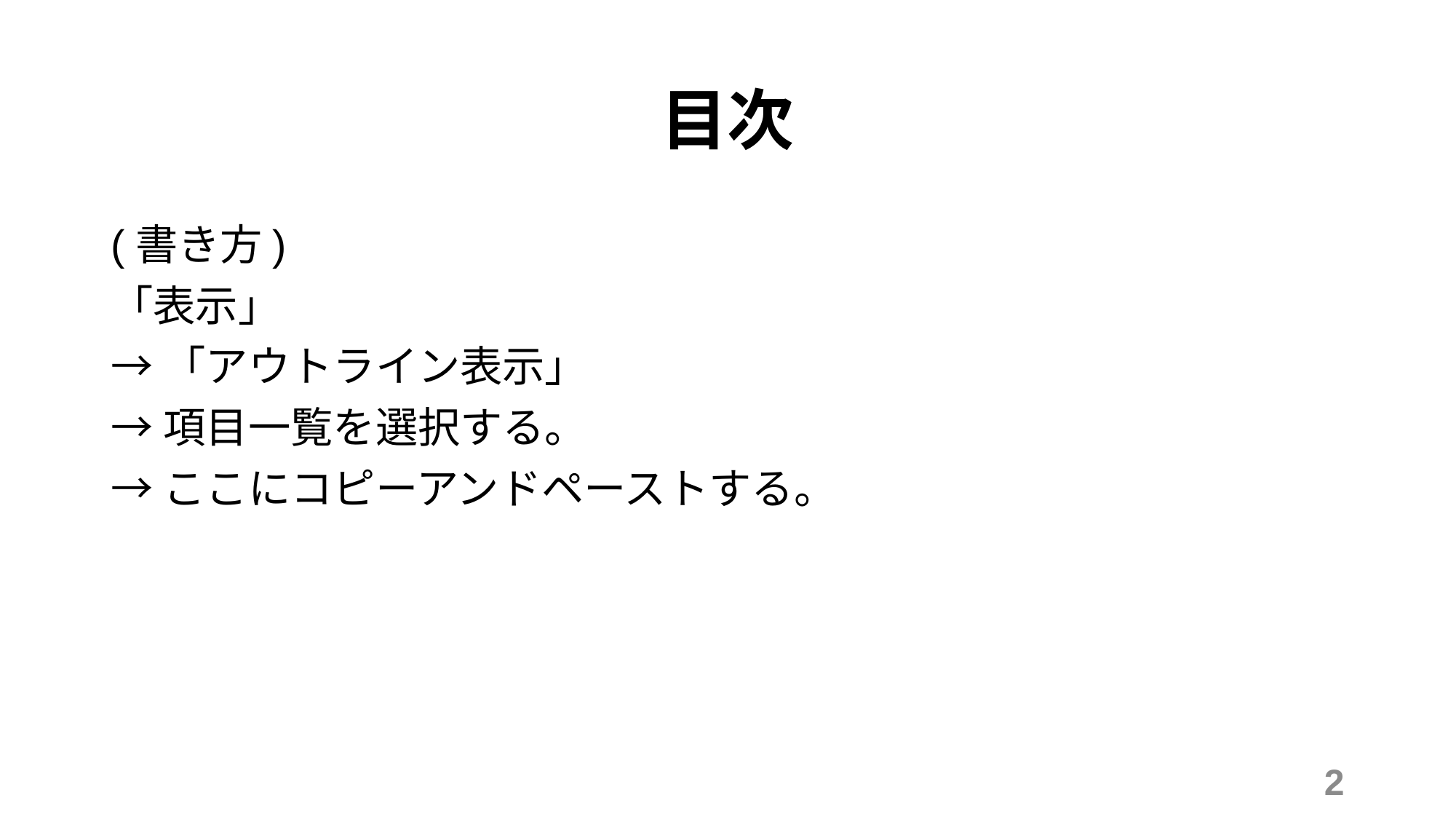

# 目次
(書き方)
「表示」
→「アウトライン表示」
→項目一覧を選択する。
→ここにコピーアンドペーストする。
2